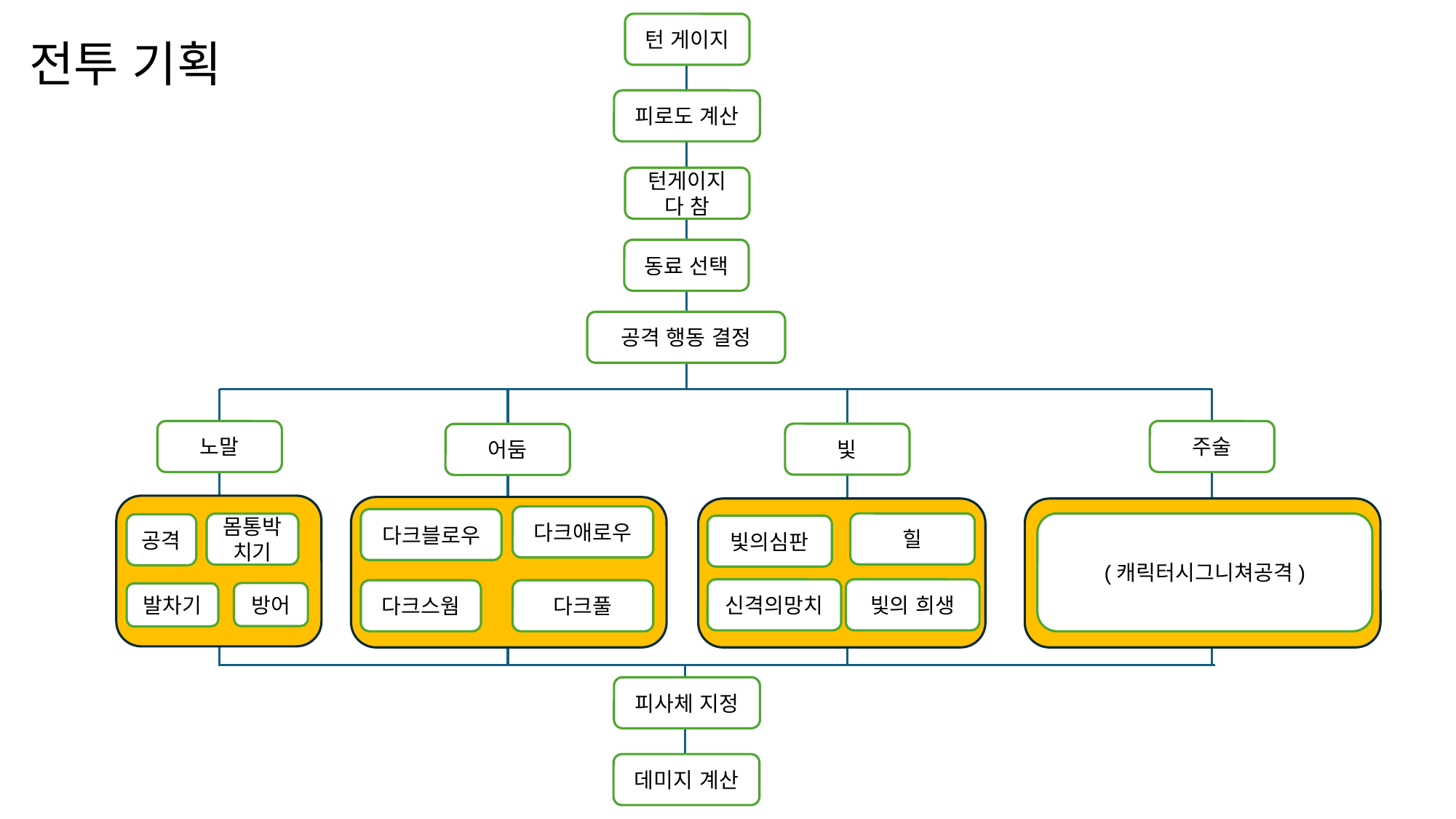

전투 기획
턴 게이지
피로도 계산
턴게이지 다 참
동료 선택
공격 행동 결정
노말
주술
빛
어둠

다크애로우
다크블로우
힐
(캐릭터시그니쳐공격)
몸통박치기
공격
빛의심판
빛의 희생
신격의망치
다크스웜
다크풀
방어
발차기
피사체 지정
데미지 계산